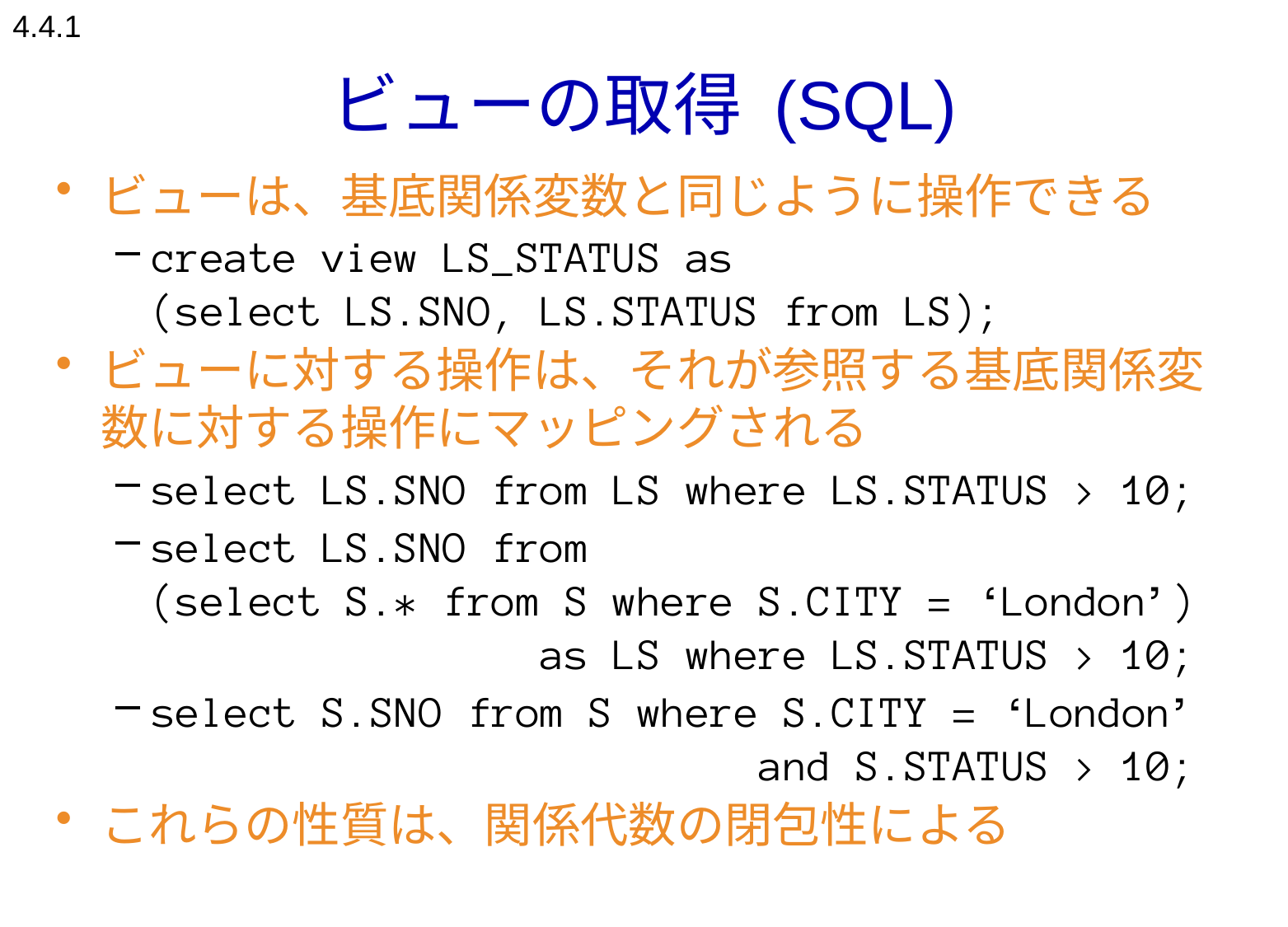

4.4.1
# ビューの取得 (SQL)
ビューは、基底関係変数と同じように操作できる
create view LS_STATUS as
(select LS.SNO, LS.STATUS from LS);
ビューに対する操作は、それが参照する基底関係変数に対する操作にマッピングされる
select LS.SNO from LS where LS.STATUS > 10;
select LS.SNO from
(select S.* from S where S.CITY = ‘London’)
                as LS where LS.STATUS > 10;
select S.SNO from S where S.CITY = ‘London’
                         and S.STATUS > 10;
これらの性質は、関係代数の閉包性による